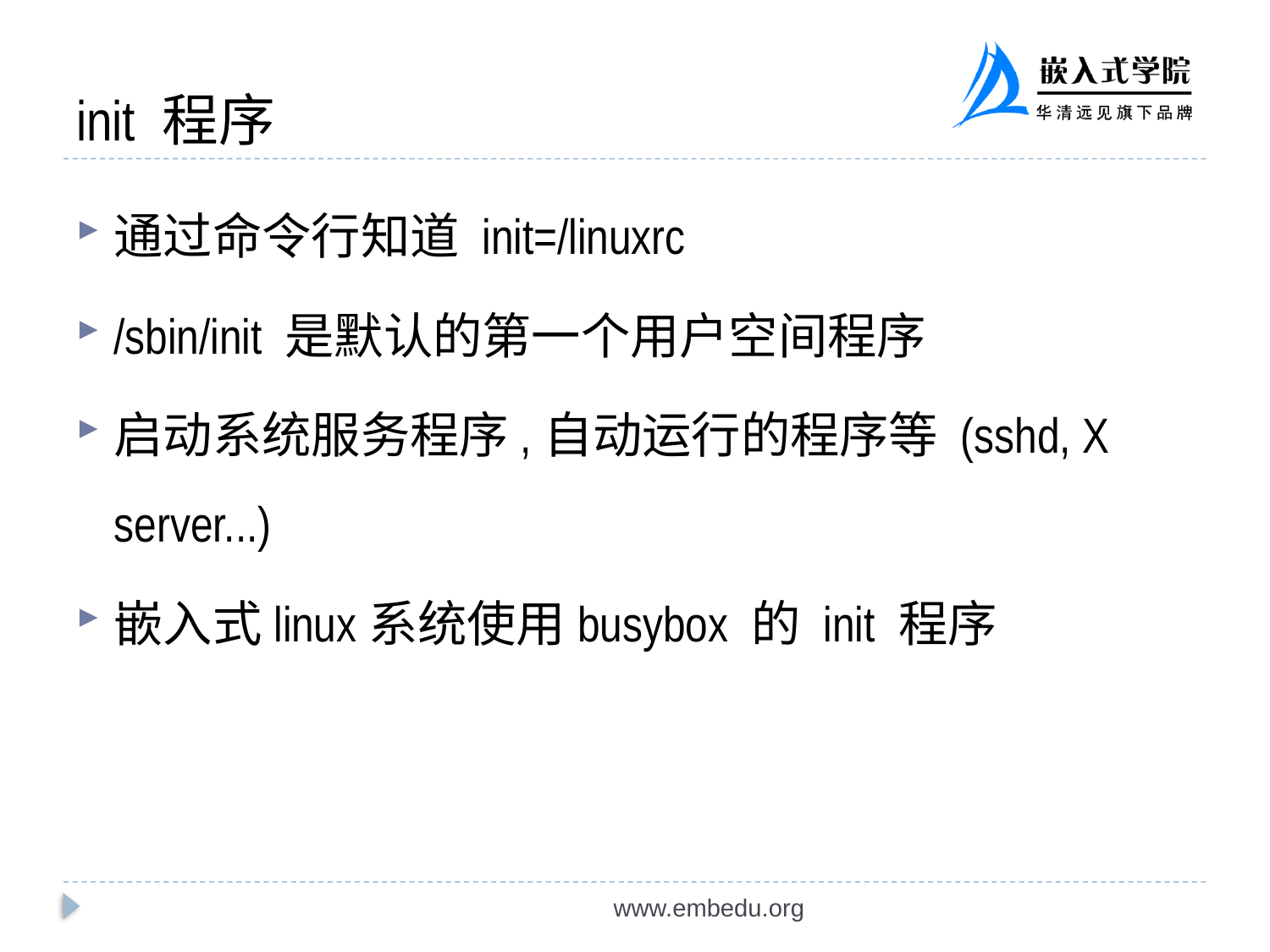

# init 程序
通过命令行知道 init=/linuxrc
/sbin/init 是默认的第一个用户空间程序
启动系统服务程序,自动运行的程序等 (sshd, X server...)
嵌入式linux系统使用busybox 的 init 程序
www.embedu.org